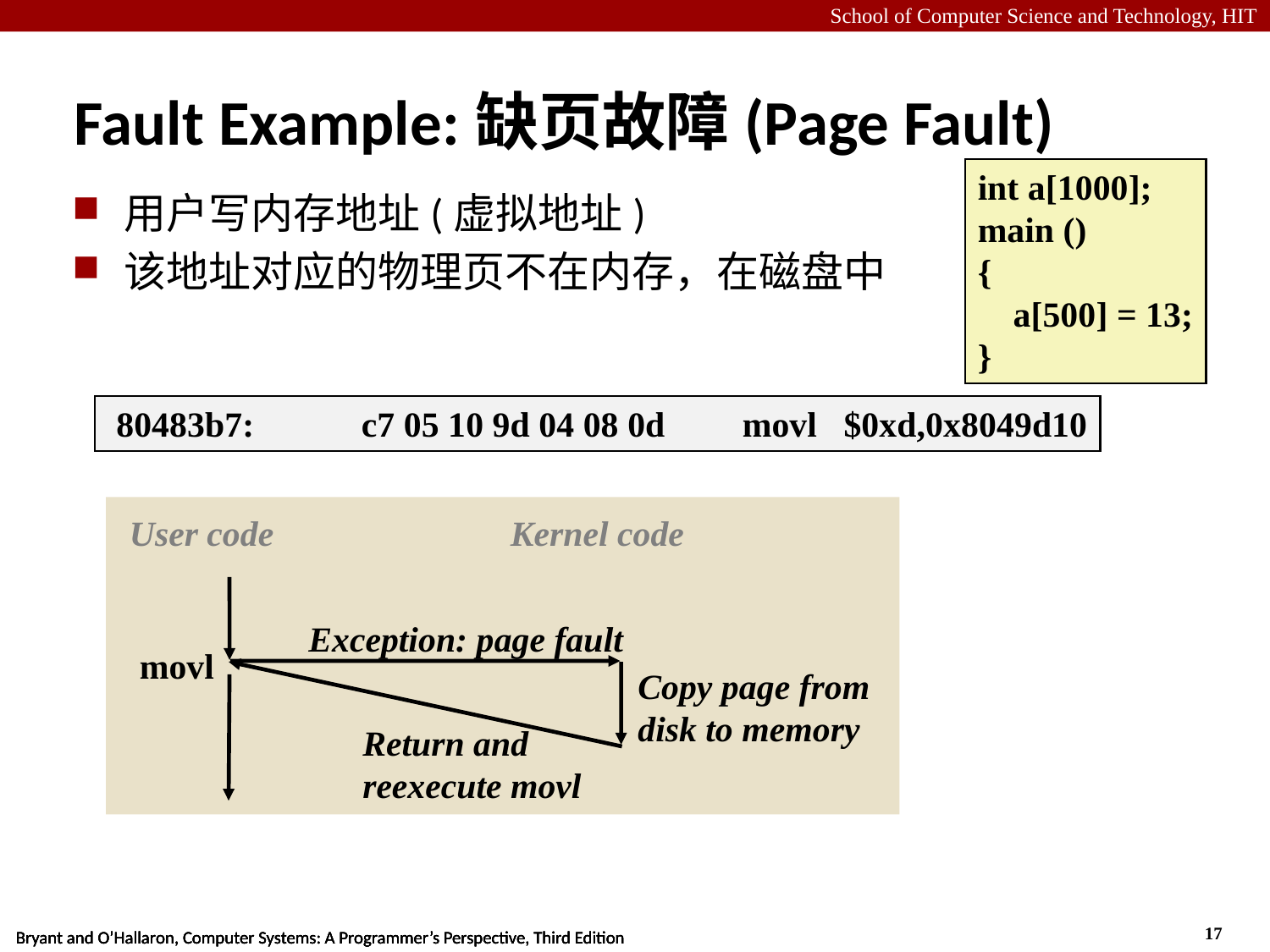

# Fault Example:缺页故障(Page Fault)
int a[1000];
main ()
{
    a[500] = 13;
}
用户写内存地址(虚拟地址)
该地址对应的物理页不在内存，在磁盘中

 80483b7:	c7 05 10 9d 04 08 0d 	movl   $0xd,0x8049d10

User code
Kernel code

Exception: page fault
movl
Copy page from disk to memory

Return and reexecute movl